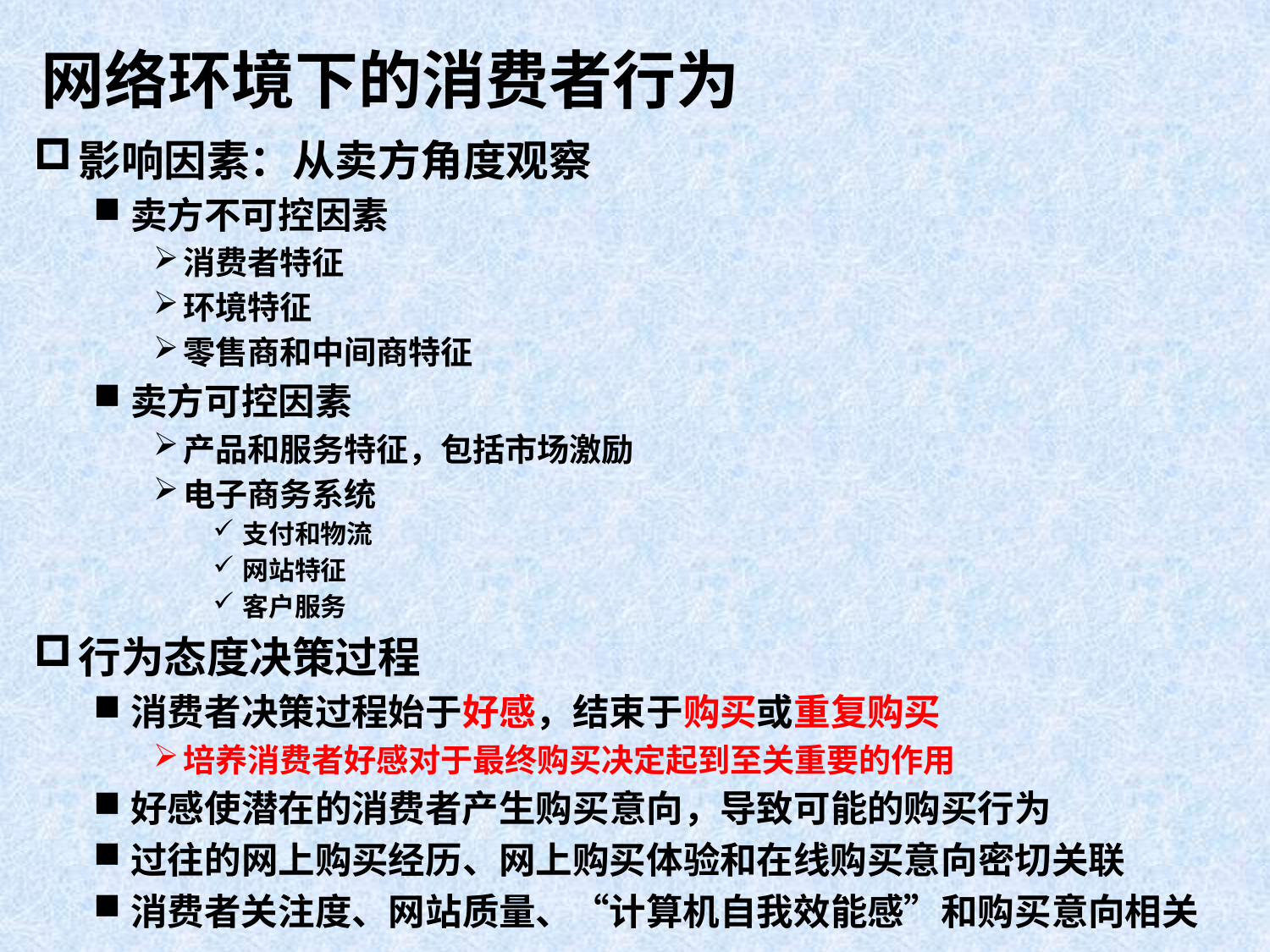

# 网络环境下的消费者行为
影响因素：从卖方角度观察
卖方不可控因素
消费者特征
环境特征
零售商和中间商特征
卖方可控因素
产品和服务特征，包括市场激励
电子商务系统
支付和物流
网站特征
客户服务
行为态度决策过程
消费者决策过程始于好感，结束于购买或重复购买
培养消费者好感对于最终购买决定起到至关重要的作用
好感使潜在的消费者产生购买意向，导致可能的购买行为
过往的网上购买经历、网上购买体验和在线购买意向密切关联
消费者关注度、网站质量、“计算机自我效能感”和购买意向相关